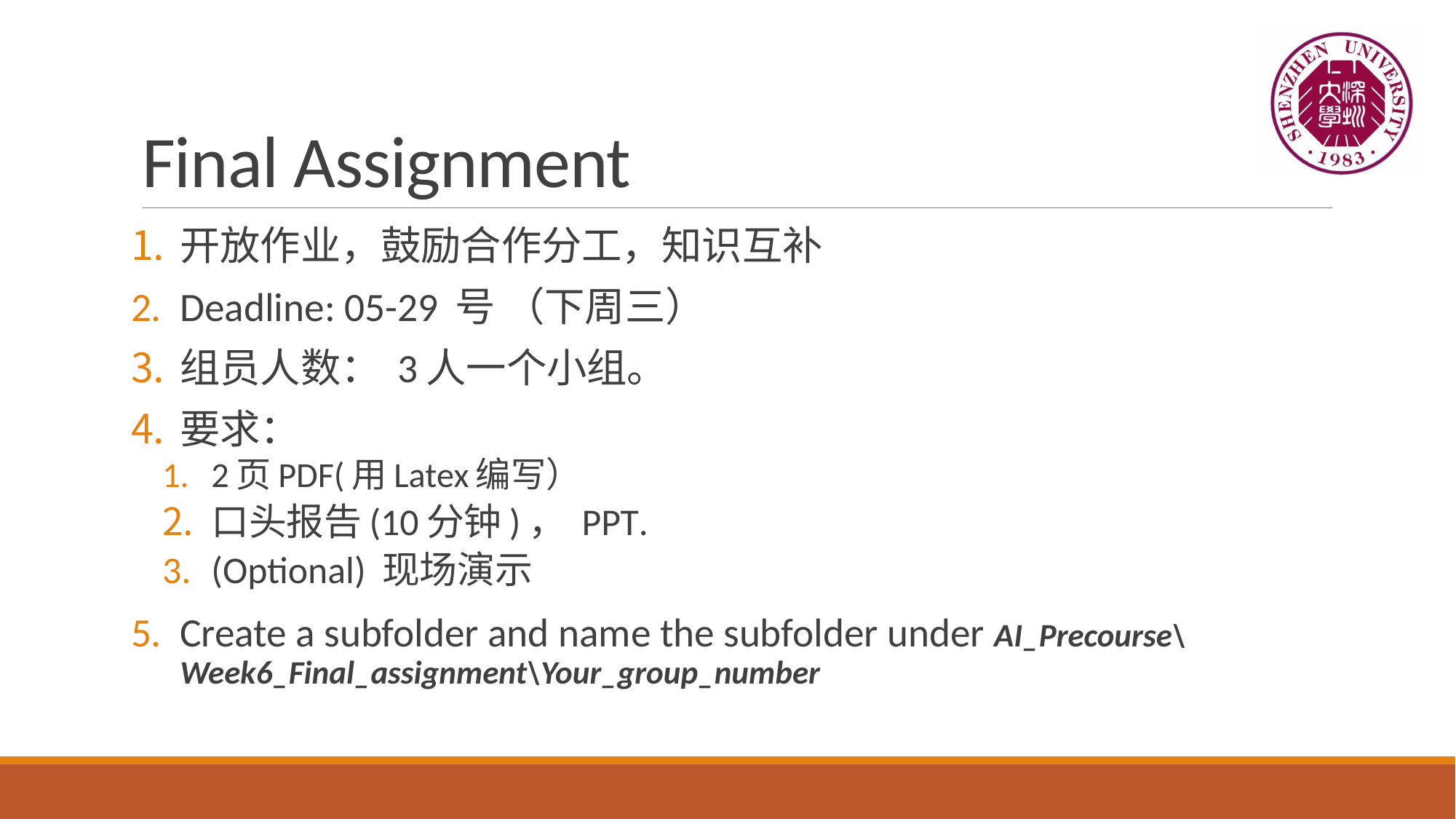

# Final Assignment
开放作业，鼓励合作分工，知识互补
Deadline: 05-29 号 （下周三）
组员人数： 3人一个小组。
要求：
2页PDF(用Latex编写）
口头报告(10分钟)， PPT.
(Optional) 现场演示
Create a subfolder and name the subfolder under AI_Precourse\Week6_Final_assignment\Your_group_number